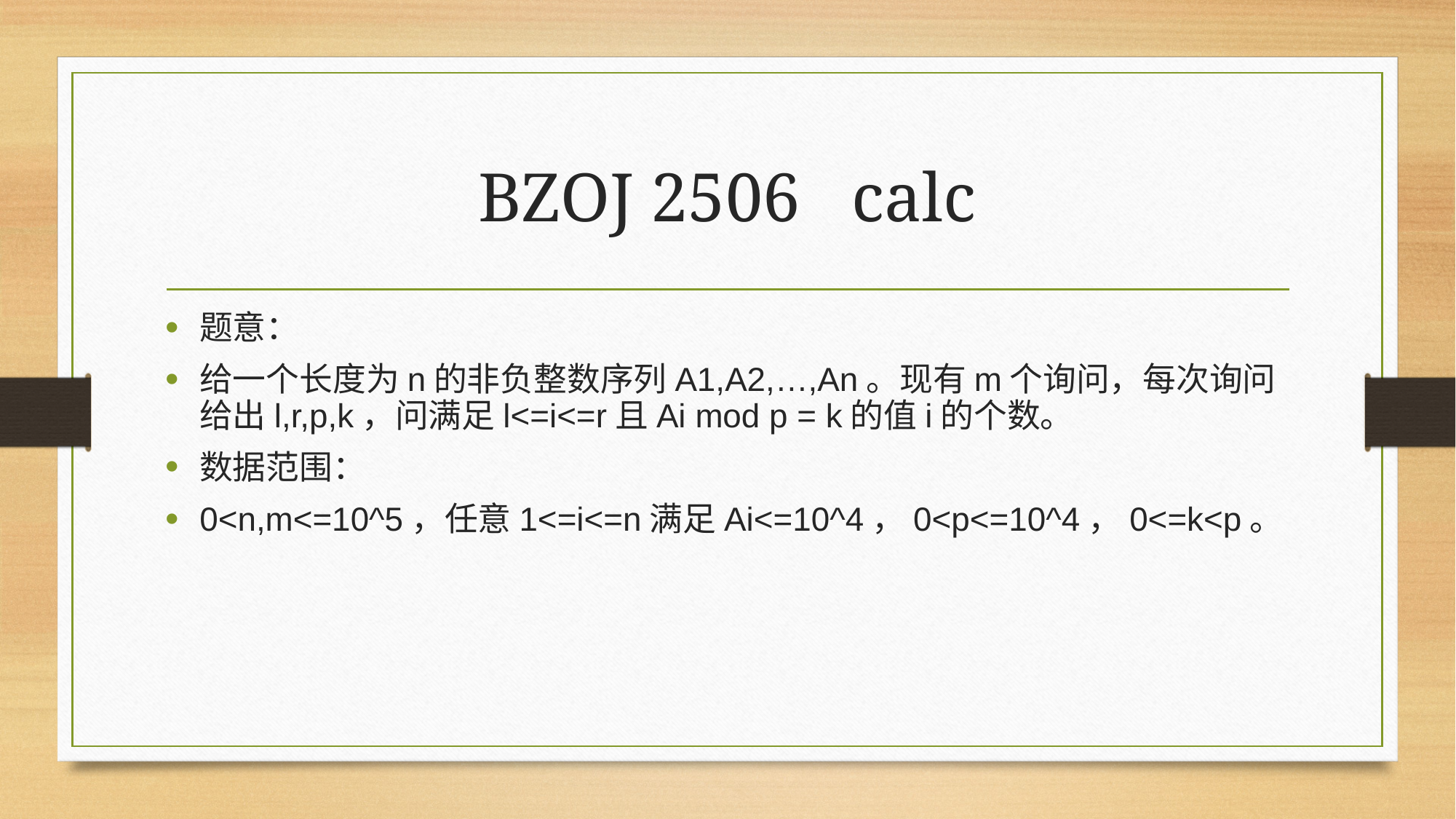

# BZOJ 2506   calc
题意：
给一个长度为n的非负整数序列A1,A2,…,An。现有m个询问，每次询问给出l,r,p,k，问满足l<=i<=r且Ai mod p = k的值i的个数。
数据范围：
0<n,m<=10^5，任意1<=i<=n满足Ai<=10^4，0<p<=10^4，0<=k<p。